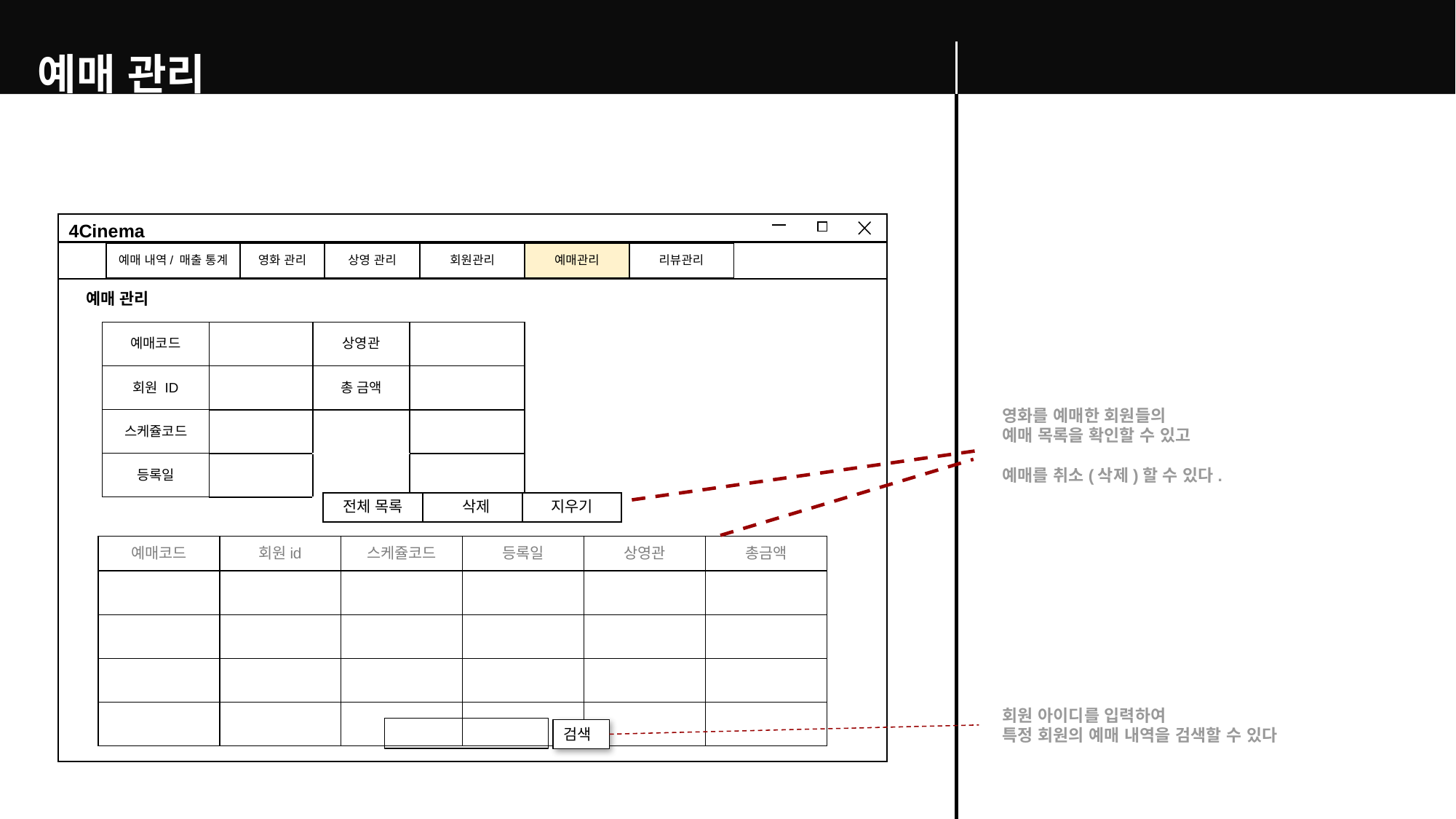

예매 관리
4Cinema

| 예매 내역/ 매출 통계 | 영화 관리 | 상영 관리 | 회원관리 | 예매관리 | 리뷰관리 |
| --- | --- | --- | --- | --- | --- |
예매 관리
| 예매코드 |  | 상영관 |  |
| --- | --- | --- | --- |
| 회원 ID |  | 총 금액 |  |
| 스케쥴코드 |  |  |  |
| 등록일 |  |  |  |
영화를 예매한 회원들의
예매 목록을 확인할 수 있고

예매를 취소(삭제)할 수 있다.

회원 아이디를 입력하여
특정 회원의 예매 내역을 검색할 수 있다
| 전체 목록 | 삭제 | 지우기 |
| --- | --- | --- |
| 예매코드 | 회원id | 스케쥴코드 | 등록일 | 상영관 | 총금액 |
| --- | --- | --- | --- | --- | --- |
|  |  |  |  |  |  |
|  |  |  |  |  |  |
|  |  |  |  |  |  |
|  |  |  |  |  |  |

검색